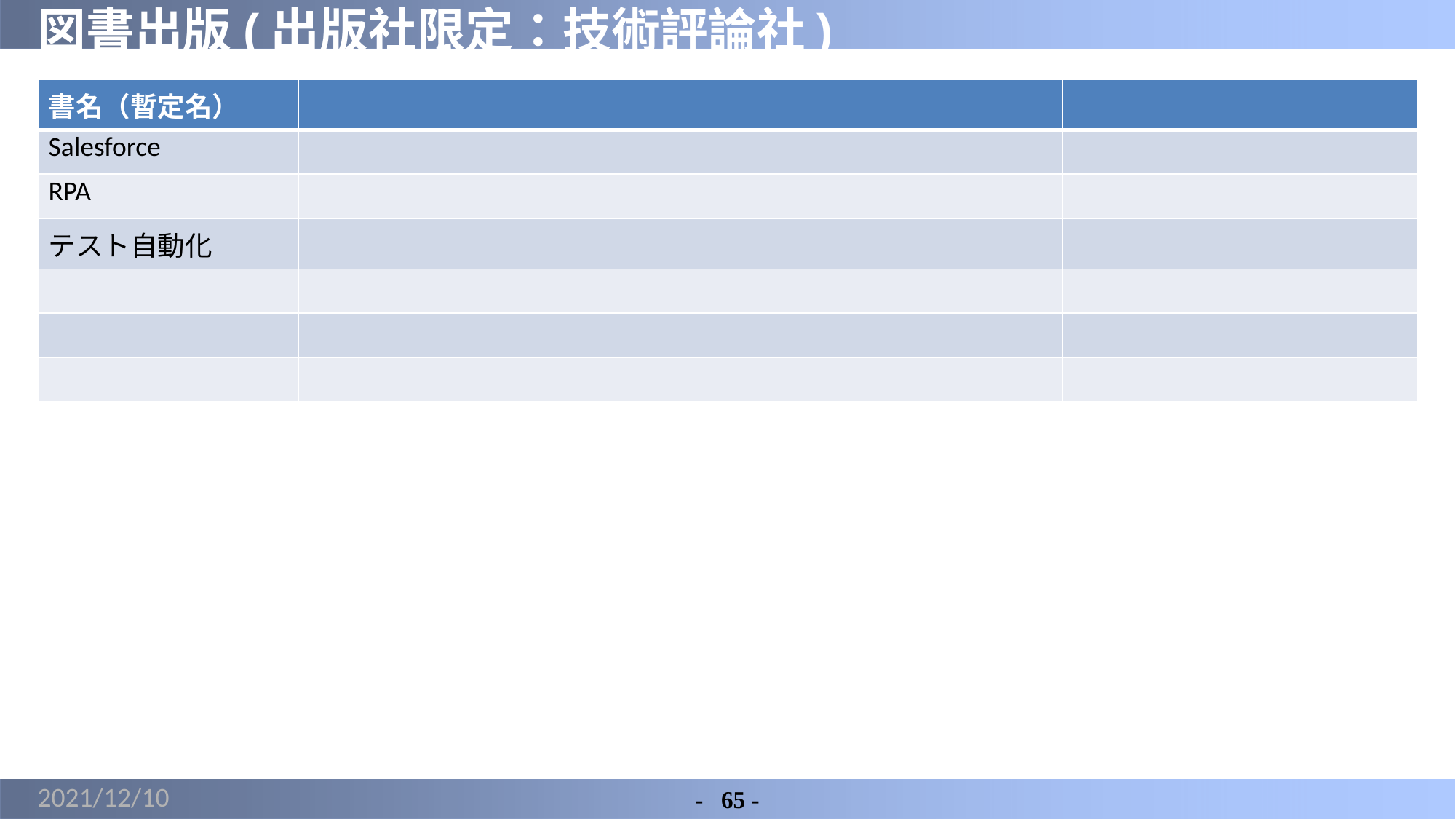

# 図書出版(出版社限定：技術評論社)
| 書名（暫定名） |  |  |
| --- | --- | --- |
| Salesforce |  |  |
| RPA |  |  |
| テスト自動化 |  |  |
|  |  |  |
|  |  |  |
|  |  |  |
2021/12/10
-	65 -